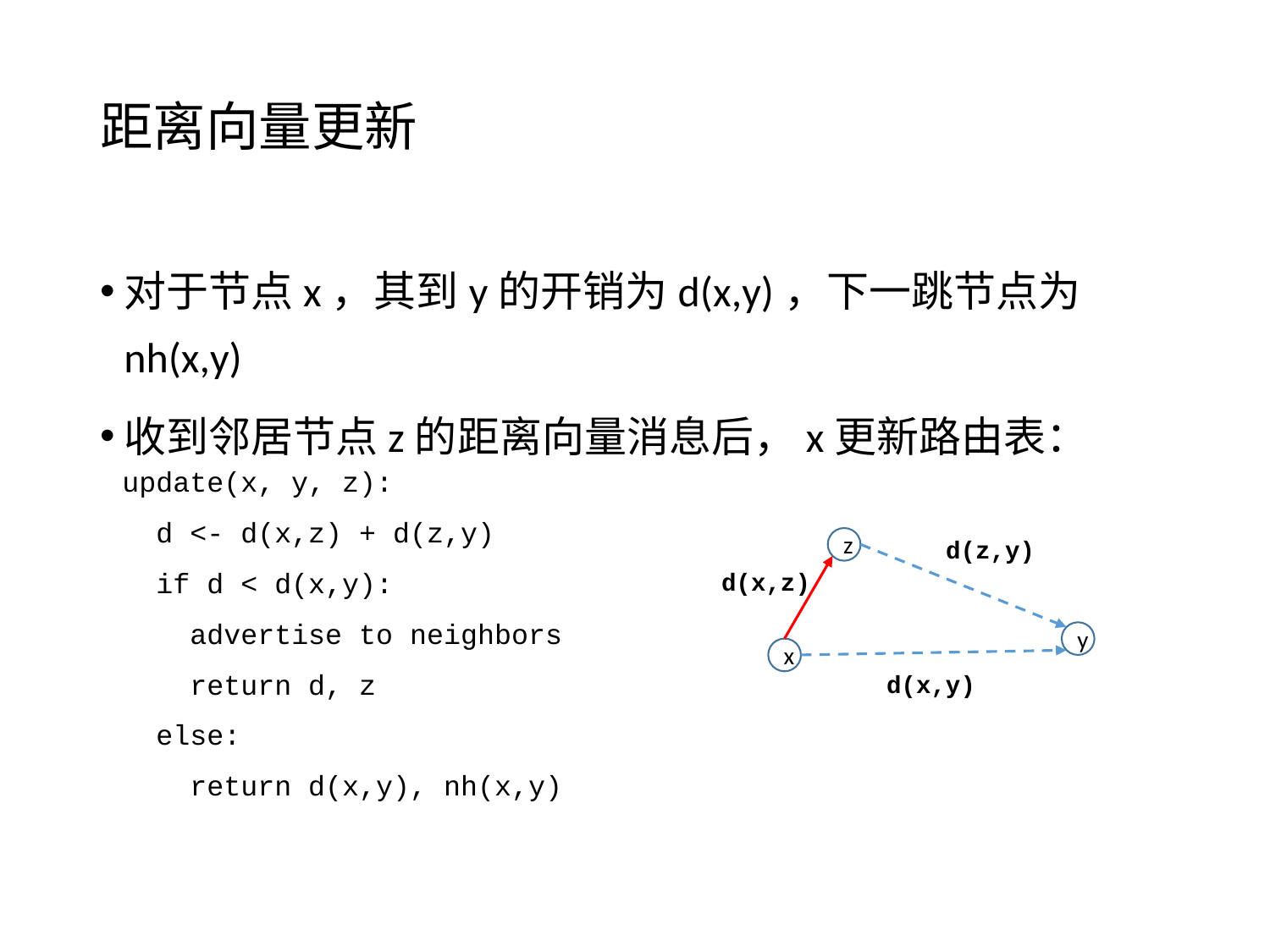

# 距离向量更新
对于节点x，其到y的开销为d(x,y)，下一跳节点为nh(x,y)
收到邻居节点z的距离向量消息后，x更新路由表：
update(x, y, z):
  d <- d(x,z) + d(z,y)
  if d < d(x,y):
    advertise to neighbors
    return d, z
  else:
    return d(x,y), nh(x,y)
z
d(z,y)
d(x,z)
y
x
d(x,y)
8